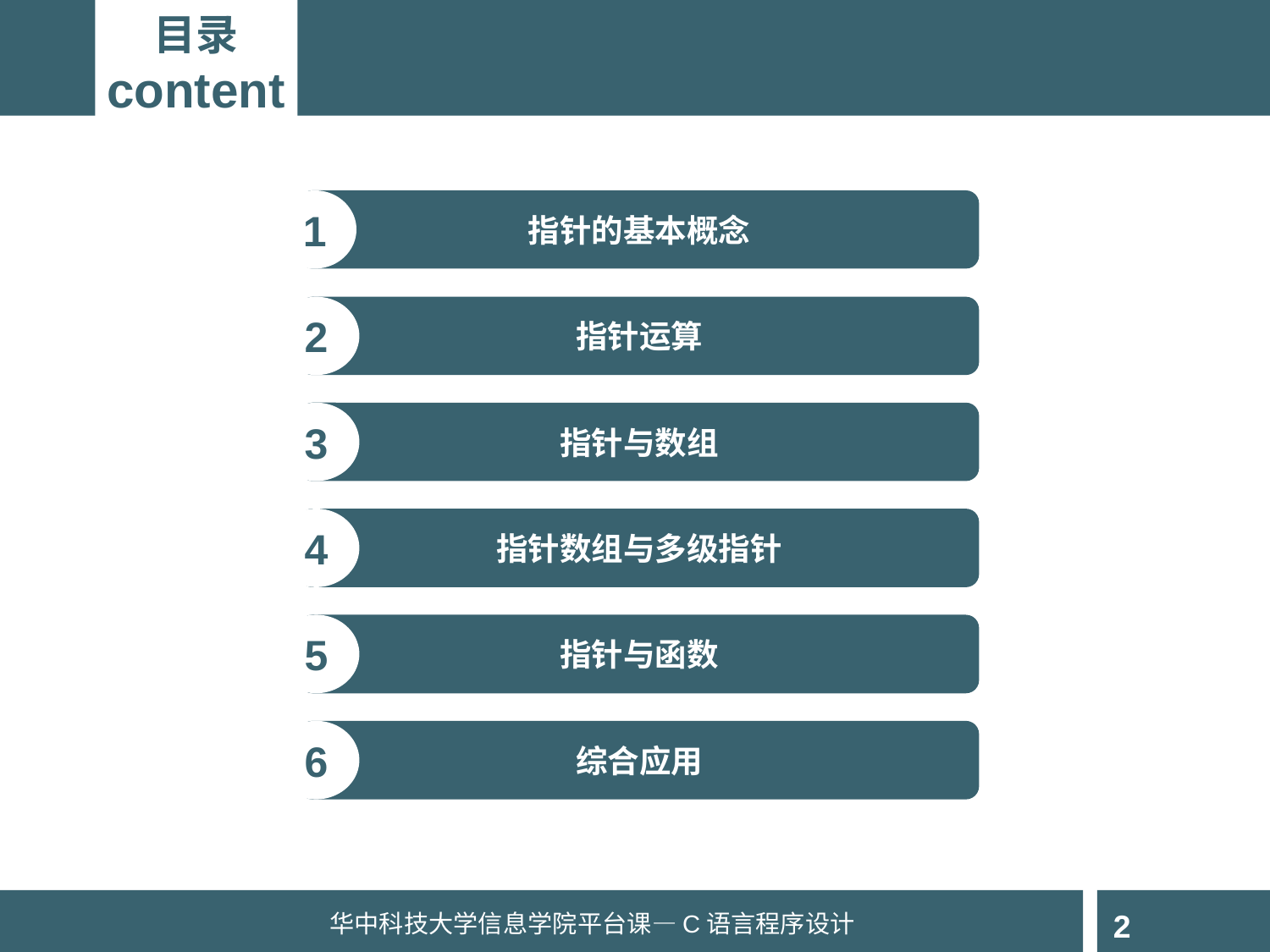

目录
content
1
指针的基本概念
2
指针运算
3
指针与数组
4
指针数组与多级指针
5
指针与函数
6
综合应用